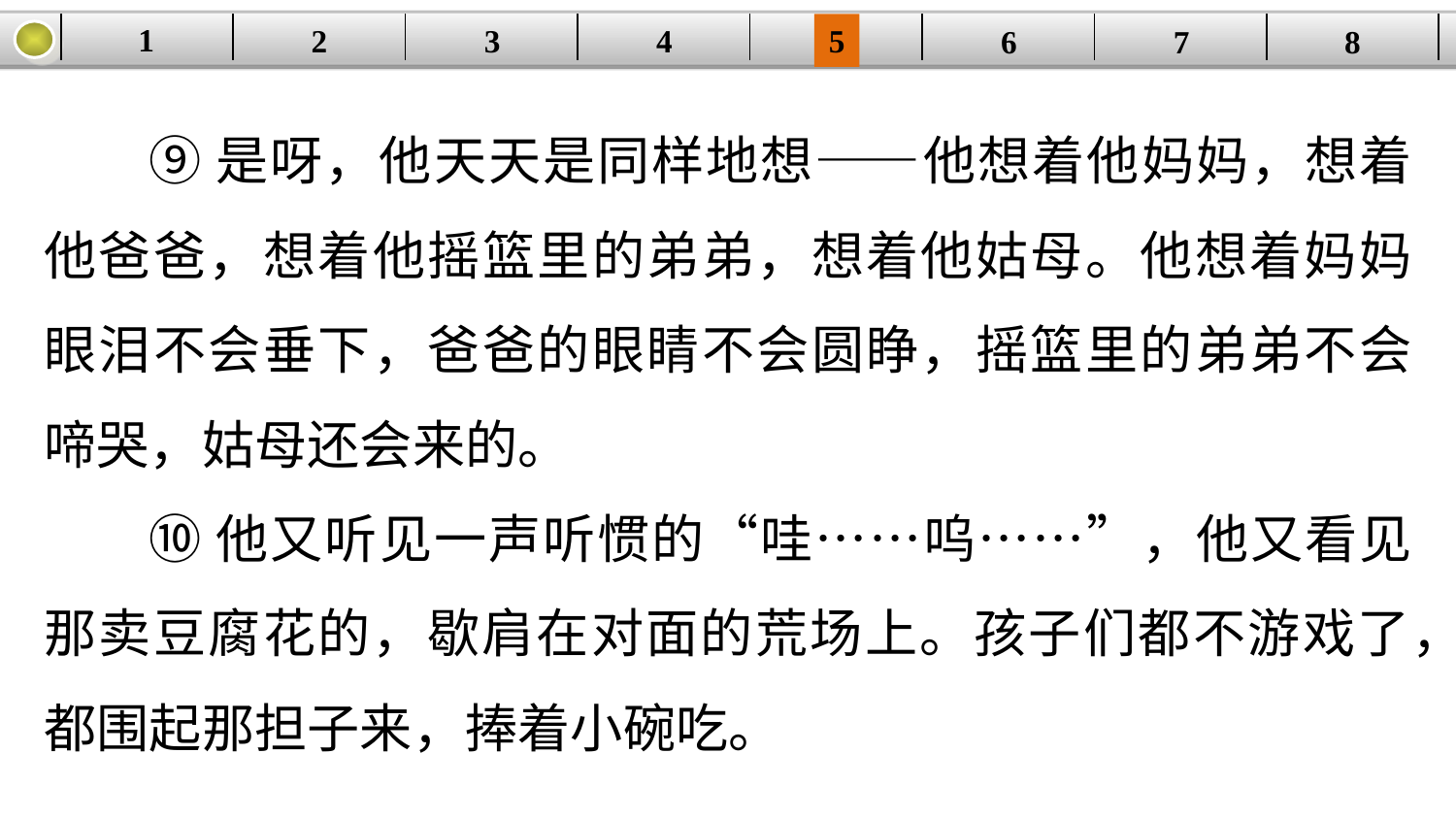

1
2
3
4
|  |  |  |  |  |  |  |  |
| --- | --- | --- | --- | --- | --- | --- | --- |
5
6
7
8

⑨是呀，他天天是同样地想——他想着他妈妈，想着他爸爸，想着他摇篮里的弟弟，想着他姑母。他想着妈妈眼泪不会垂下，爸爸的眼睛不会圆睁，摇篮里的弟弟不会啼哭，姑母还会来的。
⑩他又听见一声听惯的“哇……呜……”，他又看见那卖豆腐花的，歇肩在对面的荒场上。孩子们都不游戏了，都围起那担子来，捧着小碗吃。